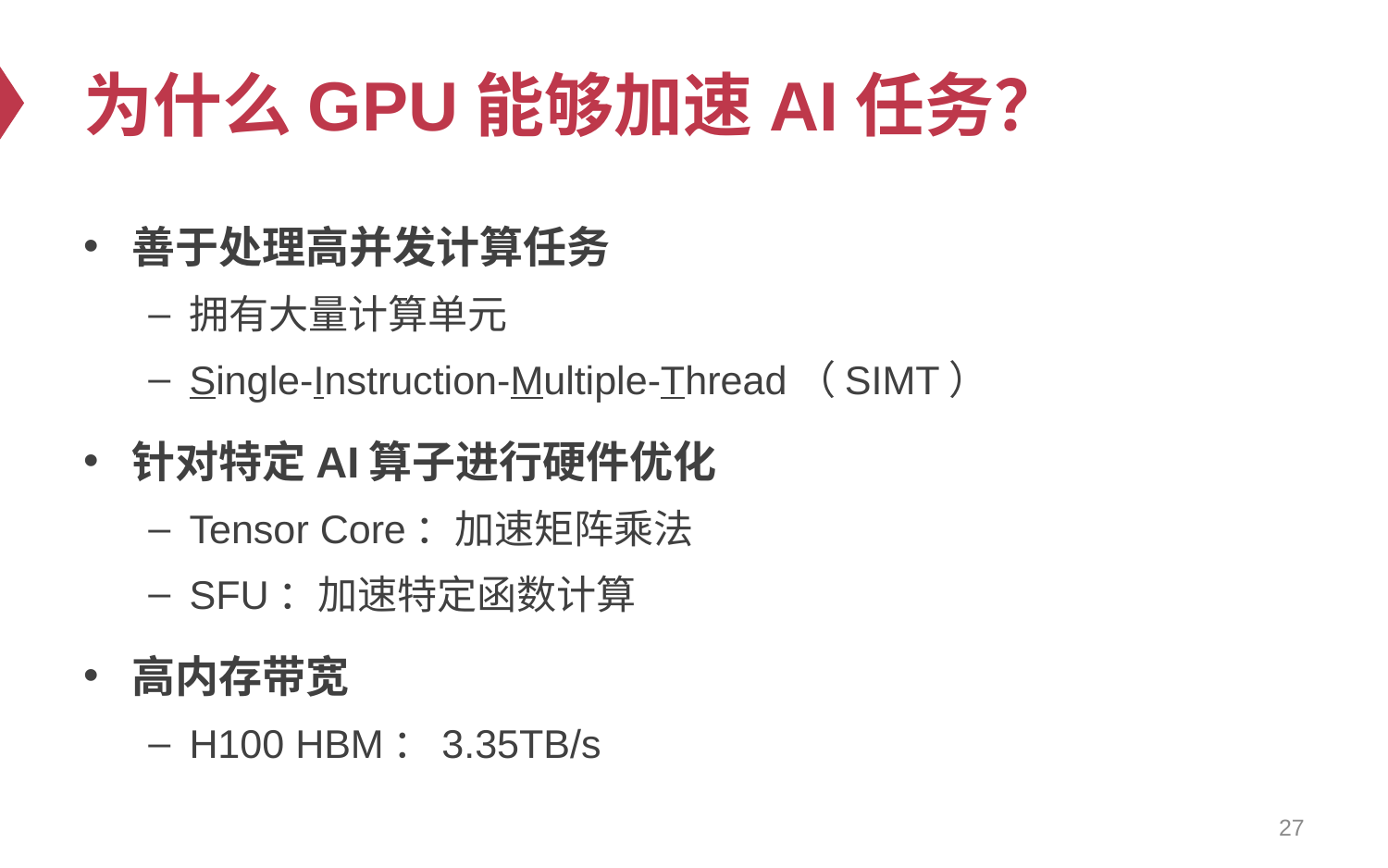

# 为什么GPU能够加速AI任务？
善于处理高并发计算任务
拥有大量计算单元
Single-Instruction-Multiple-Thread（SIMT）
针对特定AI算子进行硬件优化
Tensor Core：加速矩阵乘法
SFU：加速特定函数计算
高内存带宽
H100 HBM：3.35TB/s
27